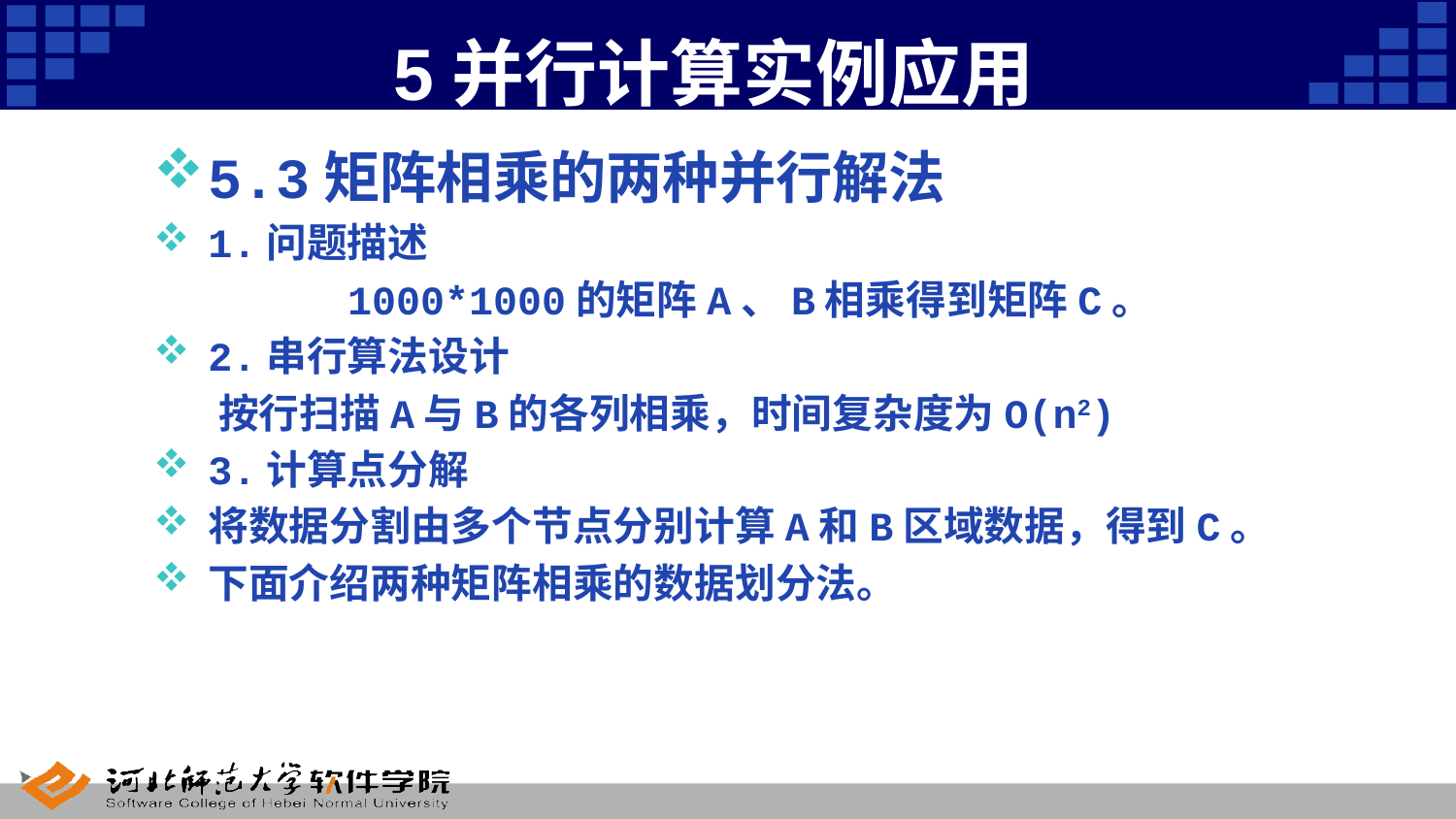

# 5并行计算实例应用
5.3矩阵相乘的两种并行解法
1.问题描述
        1000*1000的矩阵A、B相乘得到矩阵C。
2.串行算法设计
      按行扫描A与B的各列相乘，时间复杂度为O(n2)
3.计算点分解
将数据分割由多个节点分别计算A和B区域数据，得到C。
下面介绍两种矩阵相乘的数据划分法。